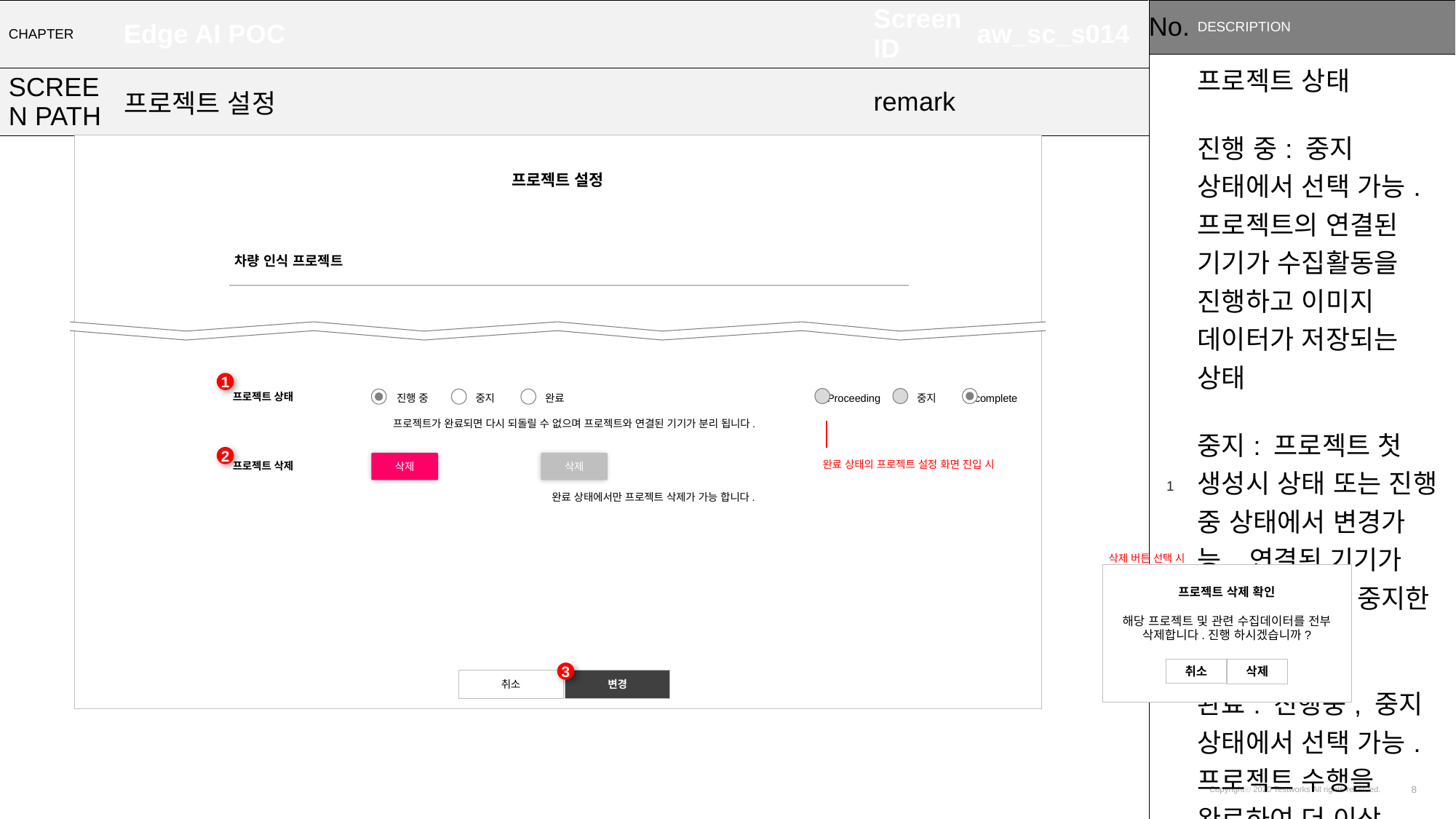

| CHAPTER | Edge AI POC | Screen ID | aw\_sc\_s014 |
| --- | --- | --- | --- |
| SCREEN PATH | 프로젝트 설정 | remark |  |
| No. | DESCRIPTION |
| --- | --- |
| 1 | 프로젝트 상태 진행 중: 중지 상태에서 선택 가능. 프로젝트의 연결된 기기가 수집활동을 진행하고 이미지 데이터가 저장되는 상태 중지: 프로젝트 첫 생성시 상태 또는 진행 중 상태에서 변경가능. 연결된 기기가 이미지 수집을 중지한 상태 완료: 진행중, 중지 상태에서 선택 가능.프로젝트 수행을 완료하여 더 이상 스마트 수집 진행하지 않음 |
| 2 | 프로젝트 삭제 [confirm] 해당 프로젝트 및 관련 수집데이터를 전부 삭제합니다. 진행 하시겠습니까? 완료 상태에서 프로젝트 삭제가 가능하며 삭제 시 해당 프로젝트 노출 되지 않으며 수집한 데이터를 포함하여 삭제 함 |
| 3 | 사용자가 설정한 항목으로 변경 저장 |
| 4 |  |

GNB

프로젝트 설정
차량 인식 프로젝트
1

Proceeding
중지
complete

진행 중

중지

완료
프로젝트 상태
프로젝트가 완료되면 다시 되돌릴 수 없으며 프로젝트와 연결된 기기가 분리 됩니다.
2
삭제
삭제
완료 상태의 프로젝트 설정 화면 진입 시
프로젝트 삭제
완료 상태에서만 프로젝트 삭제가 가능 합니다.
삭제 버튼 선택 시

프로젝트 삭제 확인

해당 프로젝트 및 관련 수집데이터를 전부 삭제합니다.진행 하시겠습니까?
취소
삭제
3
취소
변경